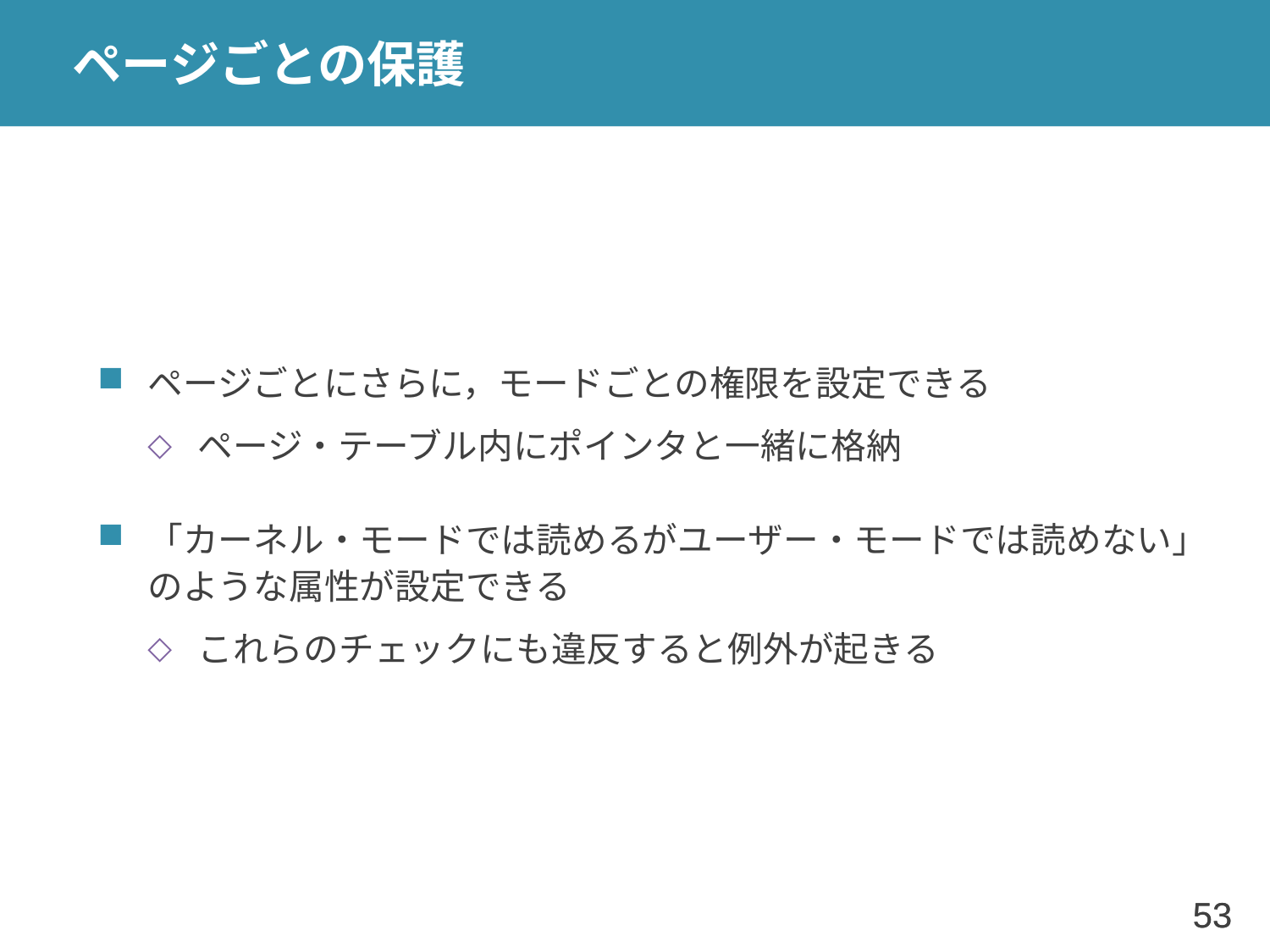

# ページごとの保護
ページごとにさらに，モードごとの権限を設定できる
ページ・テーブル内にポインタと一緒に格納
「カーネル・モードでは読めるがユーザー・モードでは読めない」のような属性が設定できる
これらのチェックにも違反すると例外が起きる